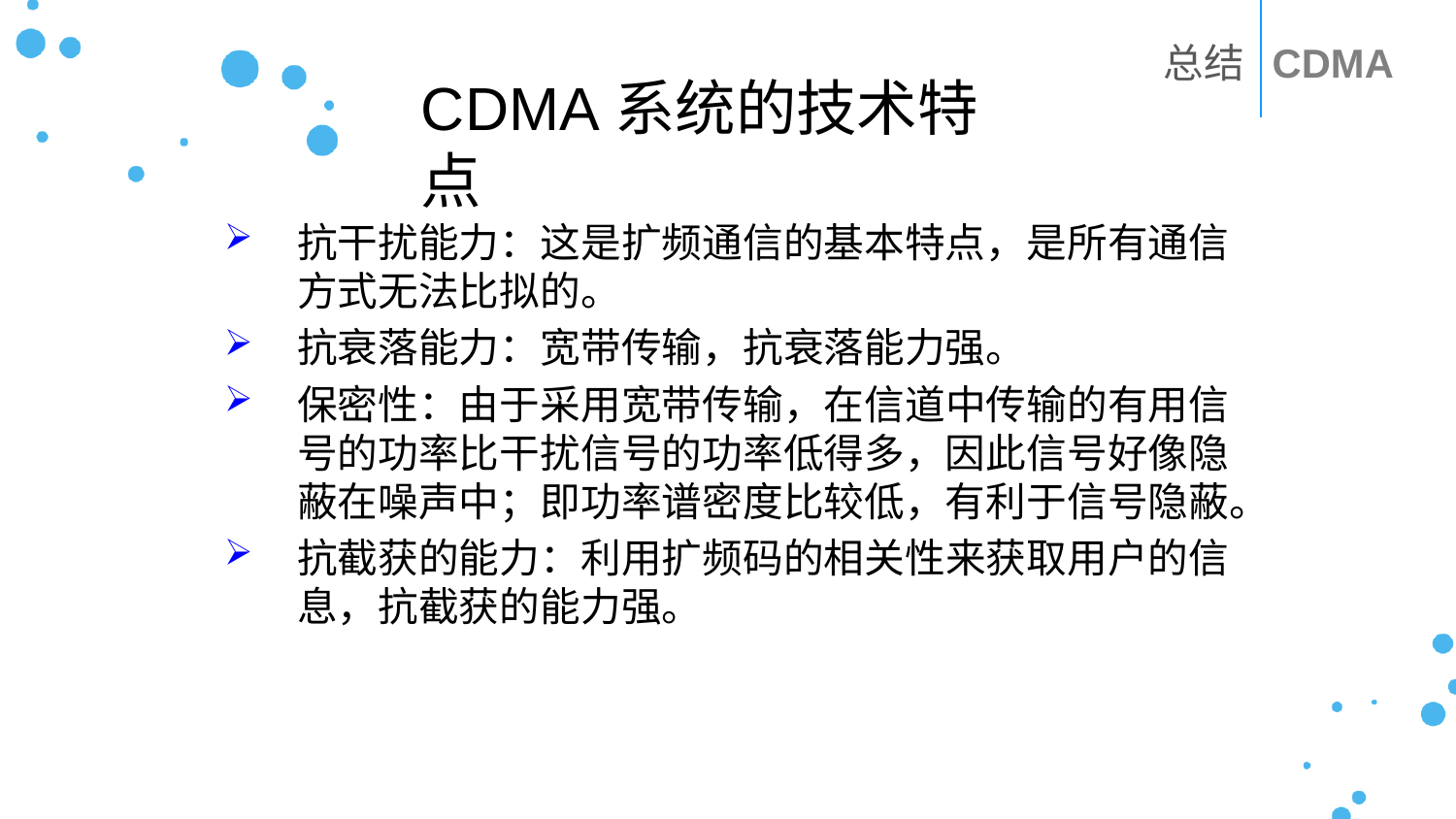

总结
CDMA
CDMA系统的技术特点
PPT模板下载：www.1ppt.com/moban/     行业PPT模板：www.1ppt.com/hangye/
节日PPT模板：www.1ppt.com/jieri/           PPT素材下载：www.1ppt.com/sucai/
PPT背景图片：www.1ppt.com/beijing/      PPT图表下载：www.1ppt.com/tubiao/
优秀PPT下载：www.1ppt.com/xiazai/        PPT教程： www.1ppt.com/powerpoint/
Word教程： www.1ppt.com/word/              Excel教程：www.1ppt.com/excel/
资料下载：www.1ppt.com/ziliao/                PPT课件下载：www.1ppt.com/kejian/
范文下载：www.1ppt.com/fanwen/             试卷下载：www.1ppt.com/shiti/
教案下载：www.1ppt.com/jiaoan/        PPT论坛：www.1ppt.cn

抗干扰能力：这是扩频通信的基本特点，是所有通信方式无法比拟的。
抗衰落能力：宽带传输，抗衰落能力强。
保密性：由于采用宽带传输，在信道中传输的有用信号的功率比干扰信号的功率低得多，因此信号好像隐蔽在噪声中；即功率谱密度比较低，有利于信号隐蔽。
抗截获的能力：利用扩频码的相关性来获取用户的信息，抗截获的能力强。